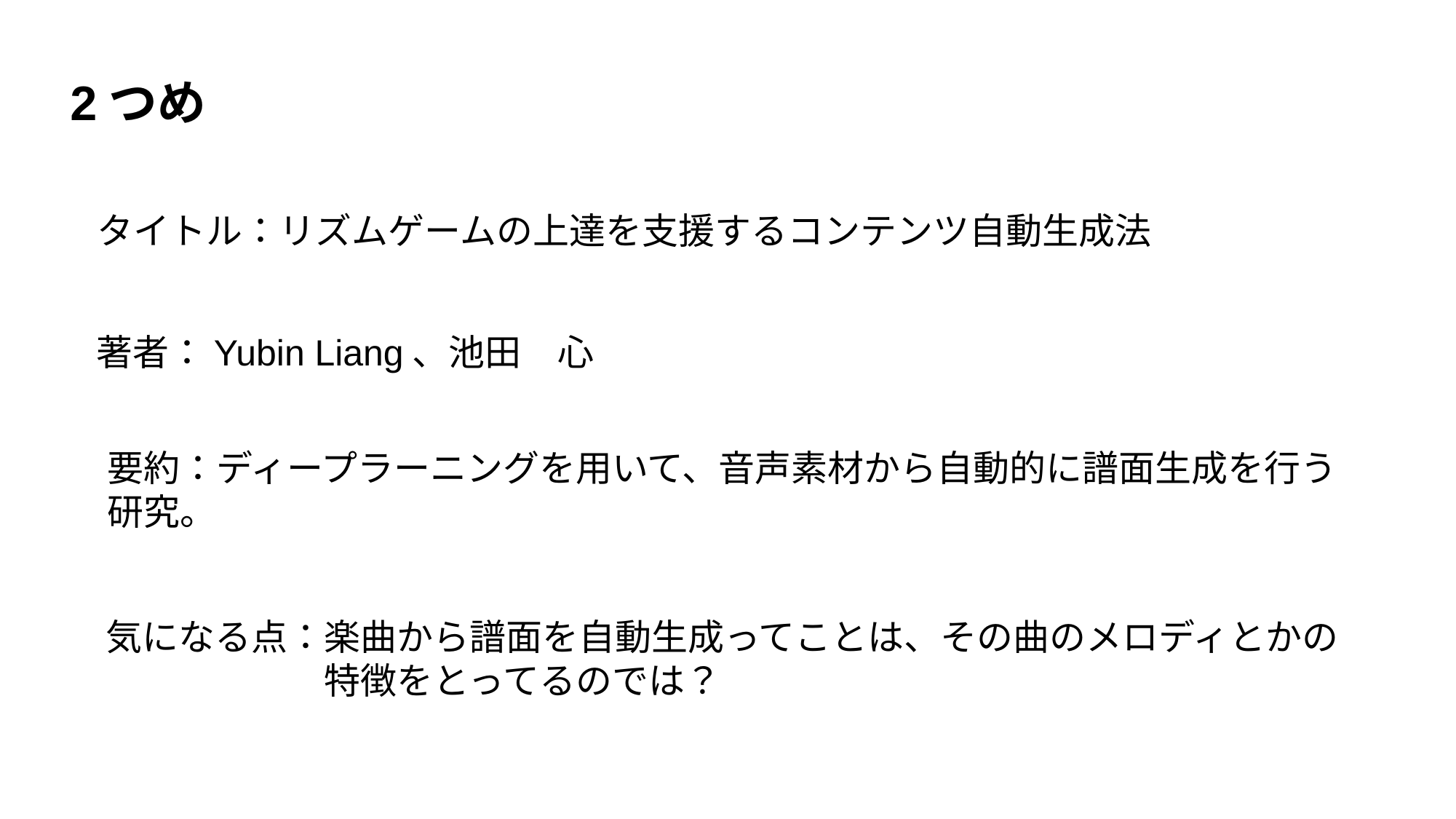

2つめ
タイトル：リズムゲームの上達を支援するコンテンツ自動生成法
著者：Yubin Liang、池田　心
要約：ディープラーニングを用いて、音声素材から自動的に譜面生成を行う
研究。
気になる点：楽曲から譜面を自動生成ってことは、その曲のメロディとかの
　　　　　　特徴をとってるのでは？